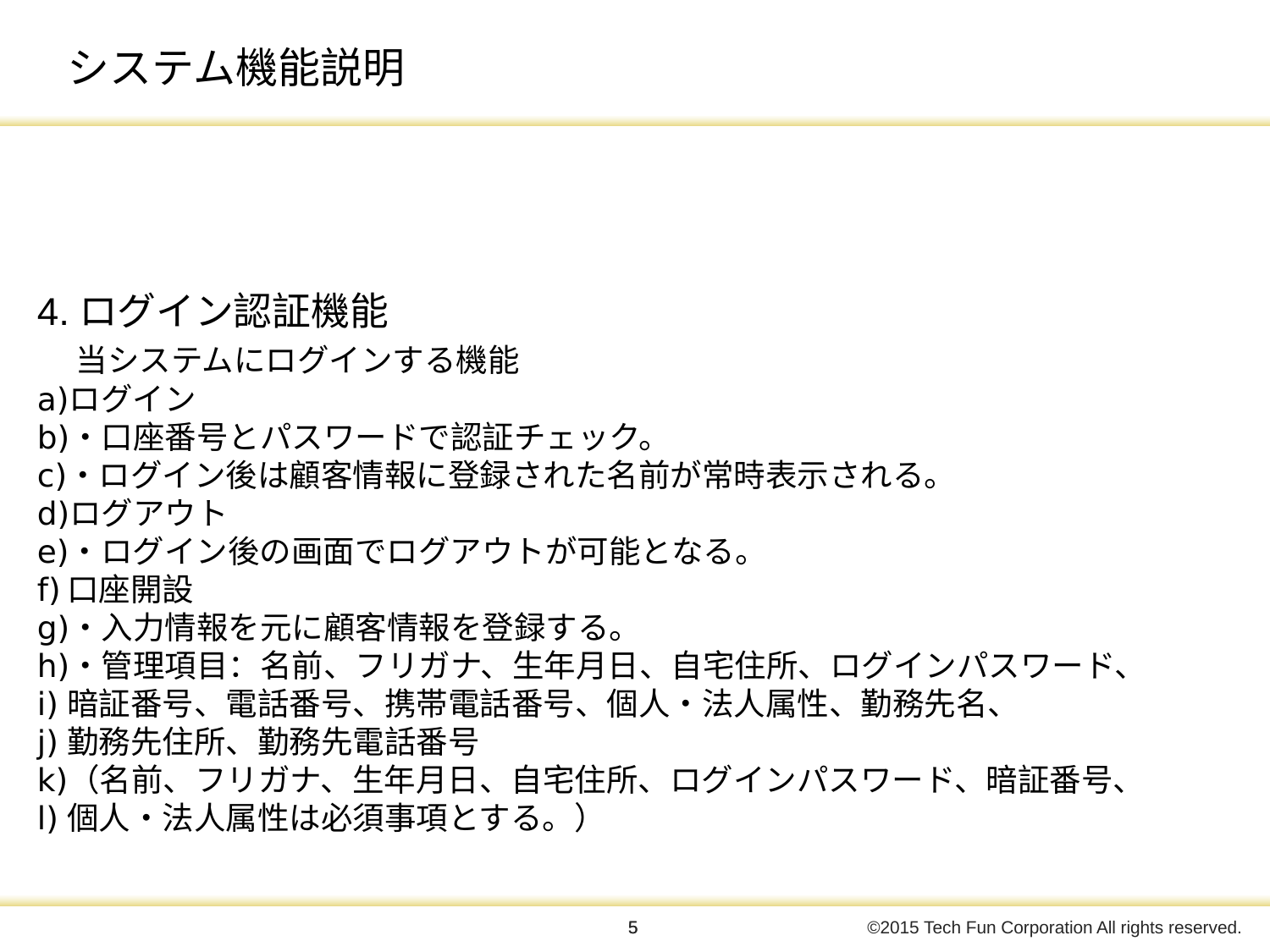

システム機能説明

4.ログイン認証機能
　当システムにログインする機能
ログイン
・口座番号とパスワードで認証チェック。
・ログイン後は顧客情報に登録された名前が常時表示される。
ログアウト
・ログイン後の画面でログアウトが可能となる。
口座開設
・入力情報を元に顧客情報を登録する。
・管理項目：名前、フリガナ、生年月日、自宅住所、ログインパスワード、
暗証番号、電話番号、携帯電話番号、個人・法人属性、勤務先名、
勤務先住所、勤務先電話番号
（名前、フリガナ、生年月日、自宅住所、ログインパスワード、暗証番号、
個人・法人属性は必須事項とする。）

5
5
©2015 Tech Fun Corporation All rights reserved.